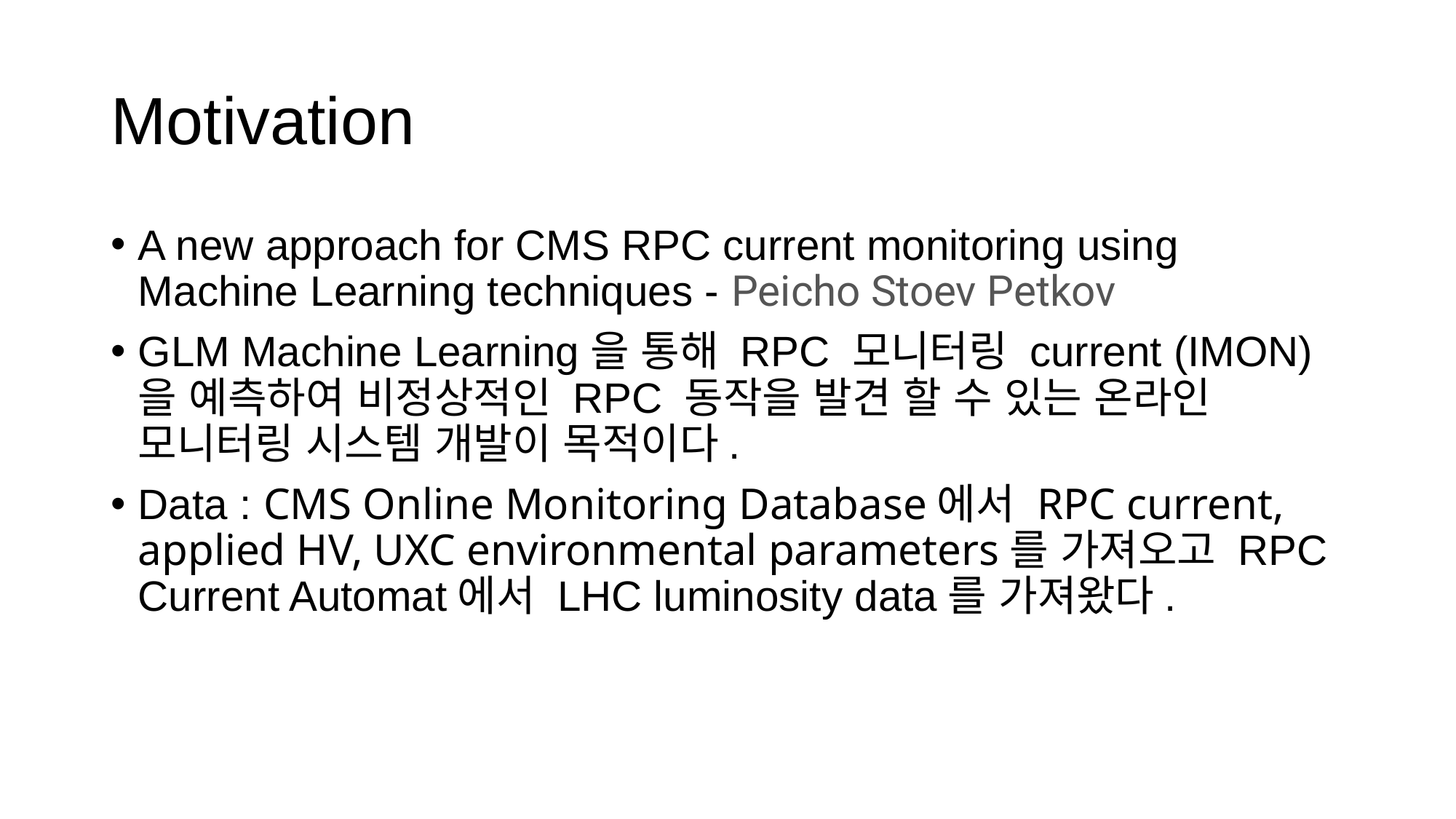

# Motivation
A new approach for CMS RPC current monitoring using Machine Learning techniques - Peicho Stoev Petkov
GLM Machine Learning을 통해 RPC 모니터링 current (IMON)을 예측하여 비정상적인 RPC 동작을 발견 할 수 있는 온라인 모니터링 시스템 개발이 목적이다.
Data : CMS Online Monitoring Database에서 RPC current, applied HV, UXC environmental parameters를 가져오고 RPC Current Automat에서 LHC luminosity data를 가져왔다.